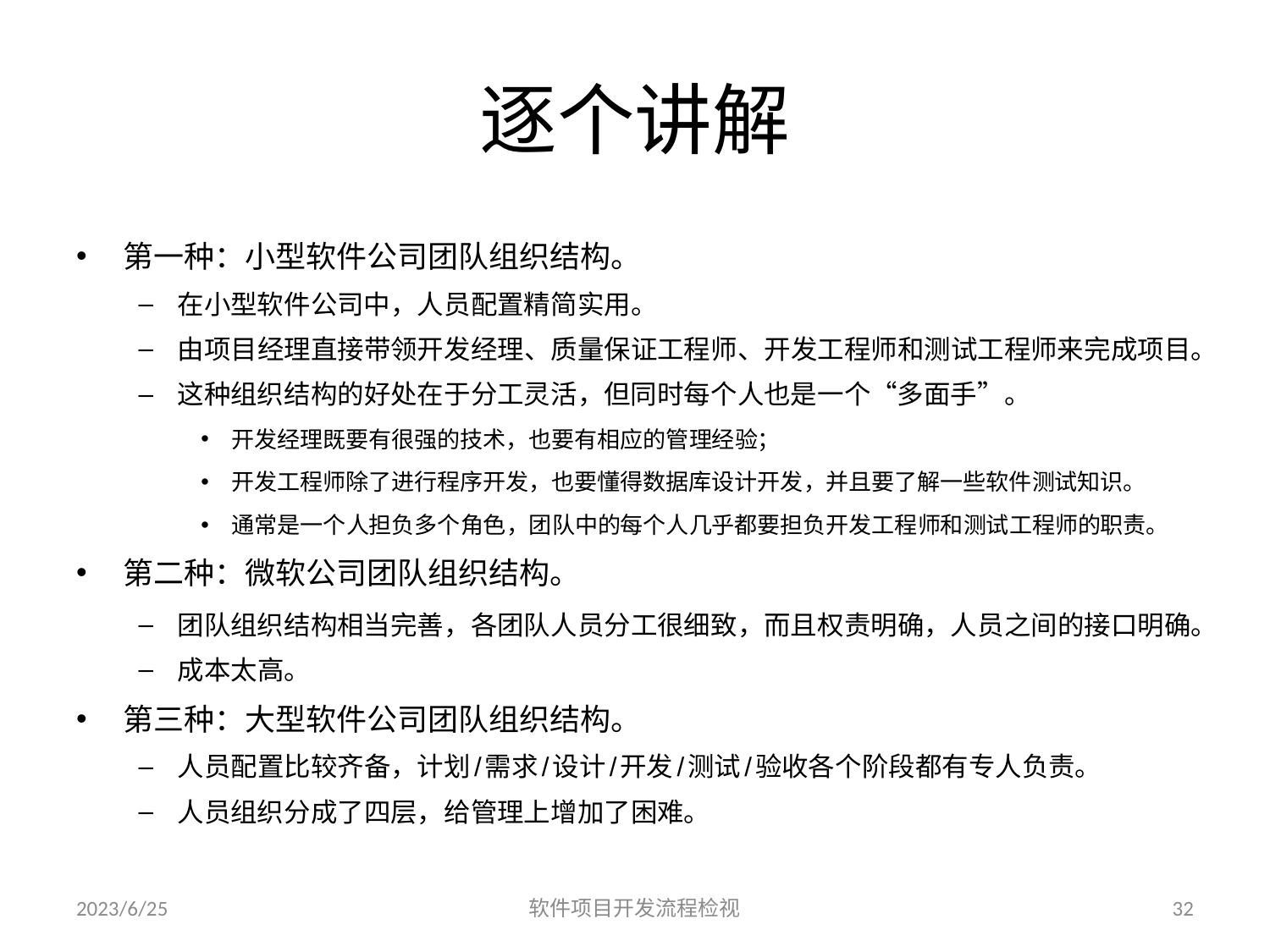

# 逐个讲解
第一种：小型软件公司团队组织结构。
在小型软件公司中，人员配置精简实用。
由项目经理直接带领开发经理、质量保证工程师、开发工程师和测试工程师来完成项目。
这种组织结构的好处在于分工灵活，但同时每个人也是一个“多面手”。
开发经理既要有很强的技术，也要有相应的管理经验；
开发工程师除了进行程序开发，也要懂得数据库设计开发，并且要了解一些软件测试知识。
通常是一个人担负多个角色，团队中的每个人几乎都要担负开发工程师和测试工程师的职责。
第二种：微软公司团队组织结构。
团队组织结构相当完善，各团队人员分工很细致，而且权责明确，人员之间的接口明确。
成本太高。
第三种：大型软件公司团队组织结构。
人员配置比较齐备，计划/需求/设计/开发/测试/验收各个阶段都有专人负责。
人员组织分成了四层，给管理上增加了困难。
2023/6/25
软件项目开发流程检视
32